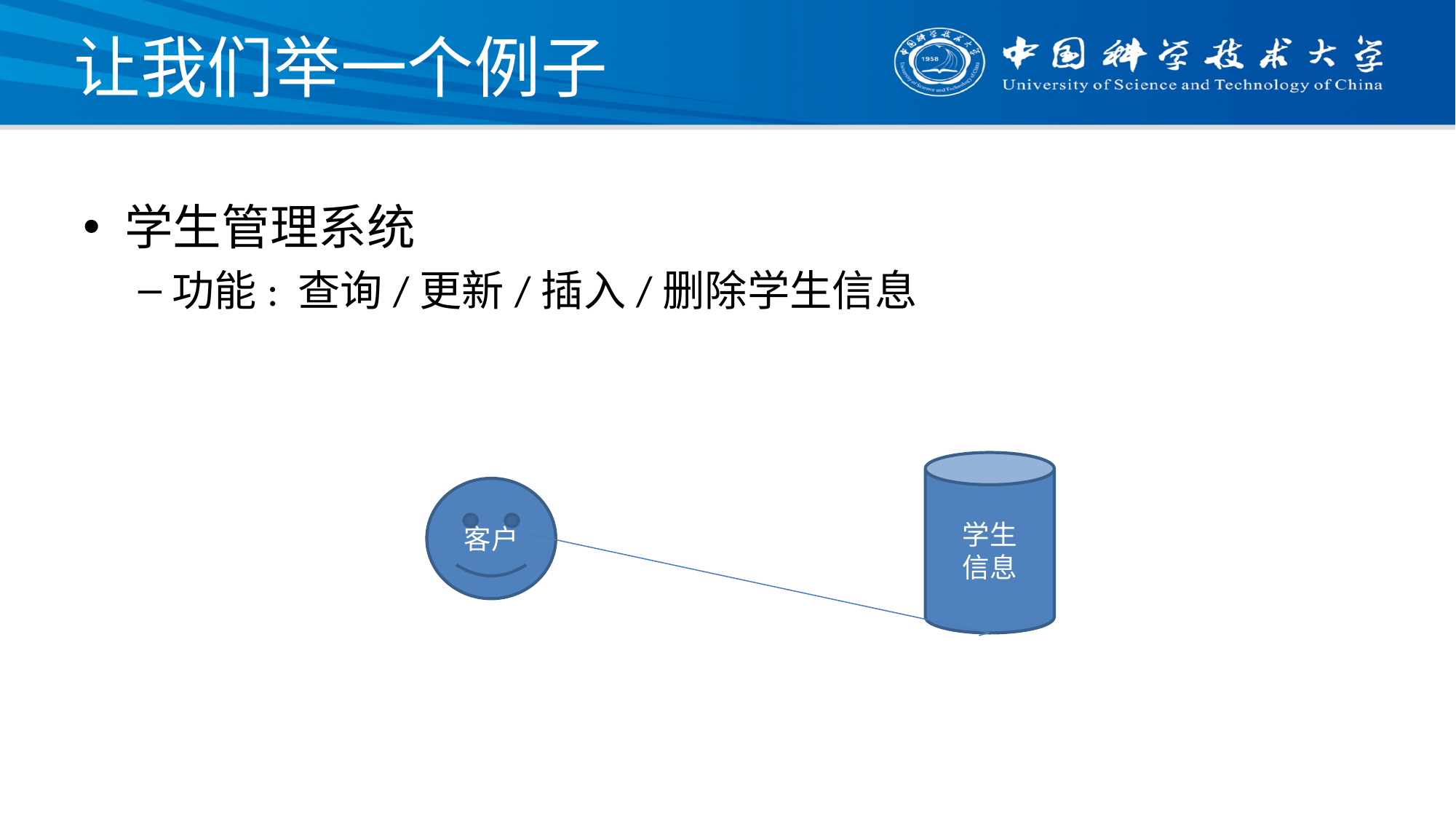

# 让我们举一个例子
学生管理系统
功能: 查询/更新/插入/删除学生信息
学生
信息
客户